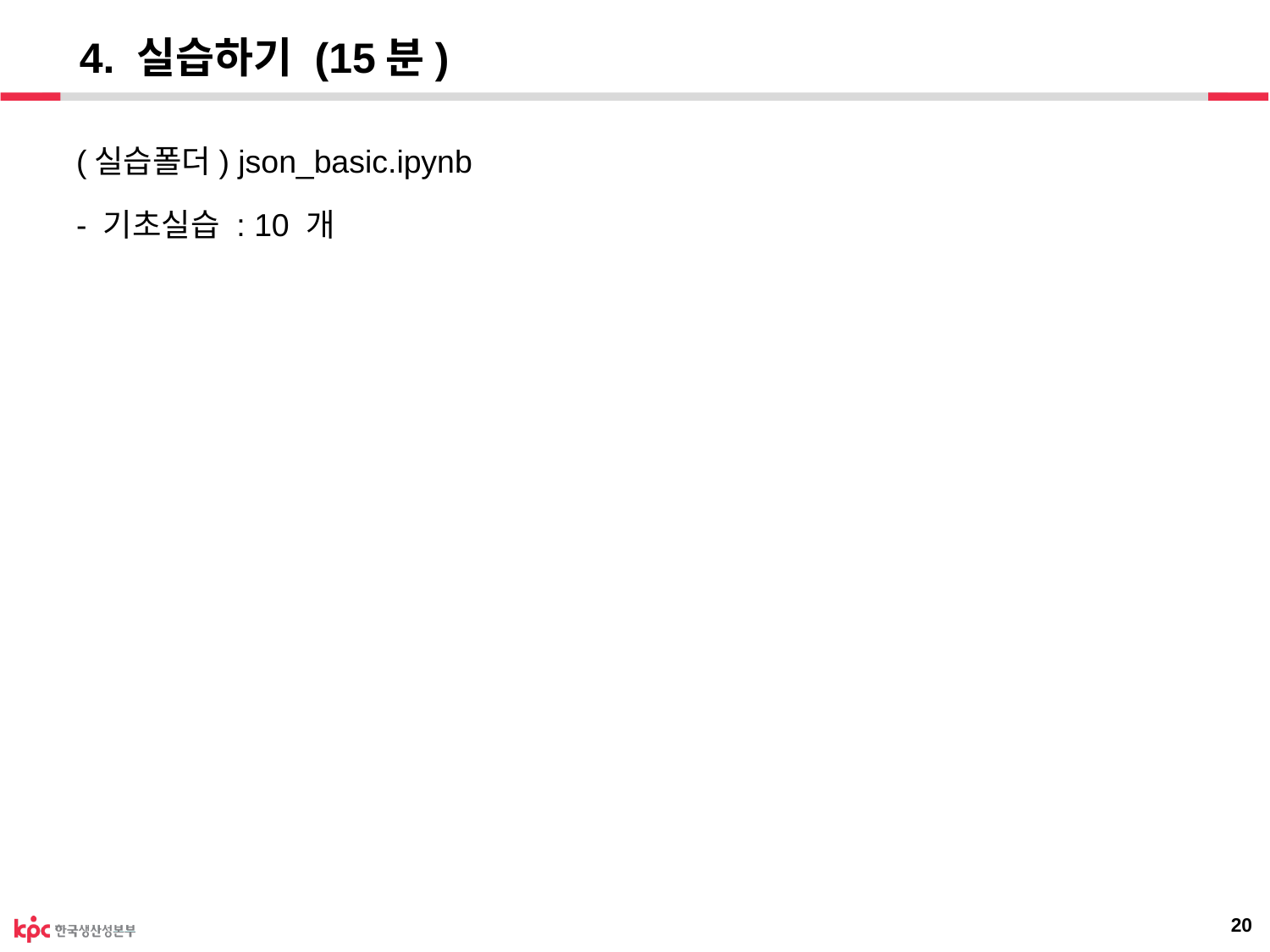

# 4. 실습하기 (15분)
(실습폴더) json_basic.ipynb
- 기초실습 : 10 개